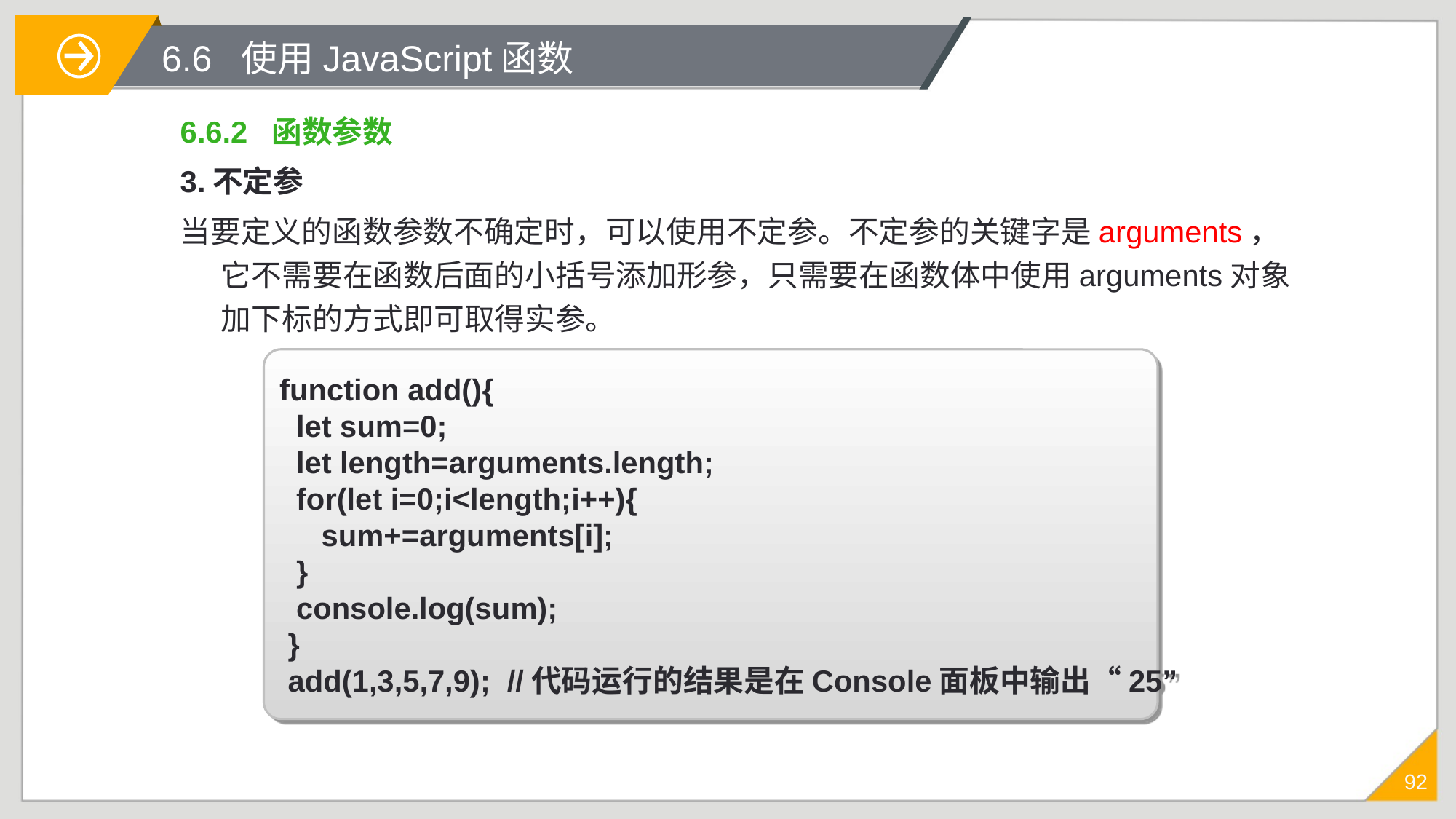

# 6.6  使用JavaScript函数
6.6.2  函数参数
3.不定参
当要定义的函数参数不确定时，可以使用不定参。不定参的关键字是arguments，它不需要在函数后面的小括号添加形参，只需要在函数体中使用arguments对象加下标的方式即可取得实参。

function add(){
  let sum=0;
  let length=arguments.length;
  for(let i=0;i<length;i++){
     sum+=arguments[i];
  }
  console.log(sum);
 }
 add(1,3,5,7,9);  //代码运行的结果是在Console面板中输出“25”